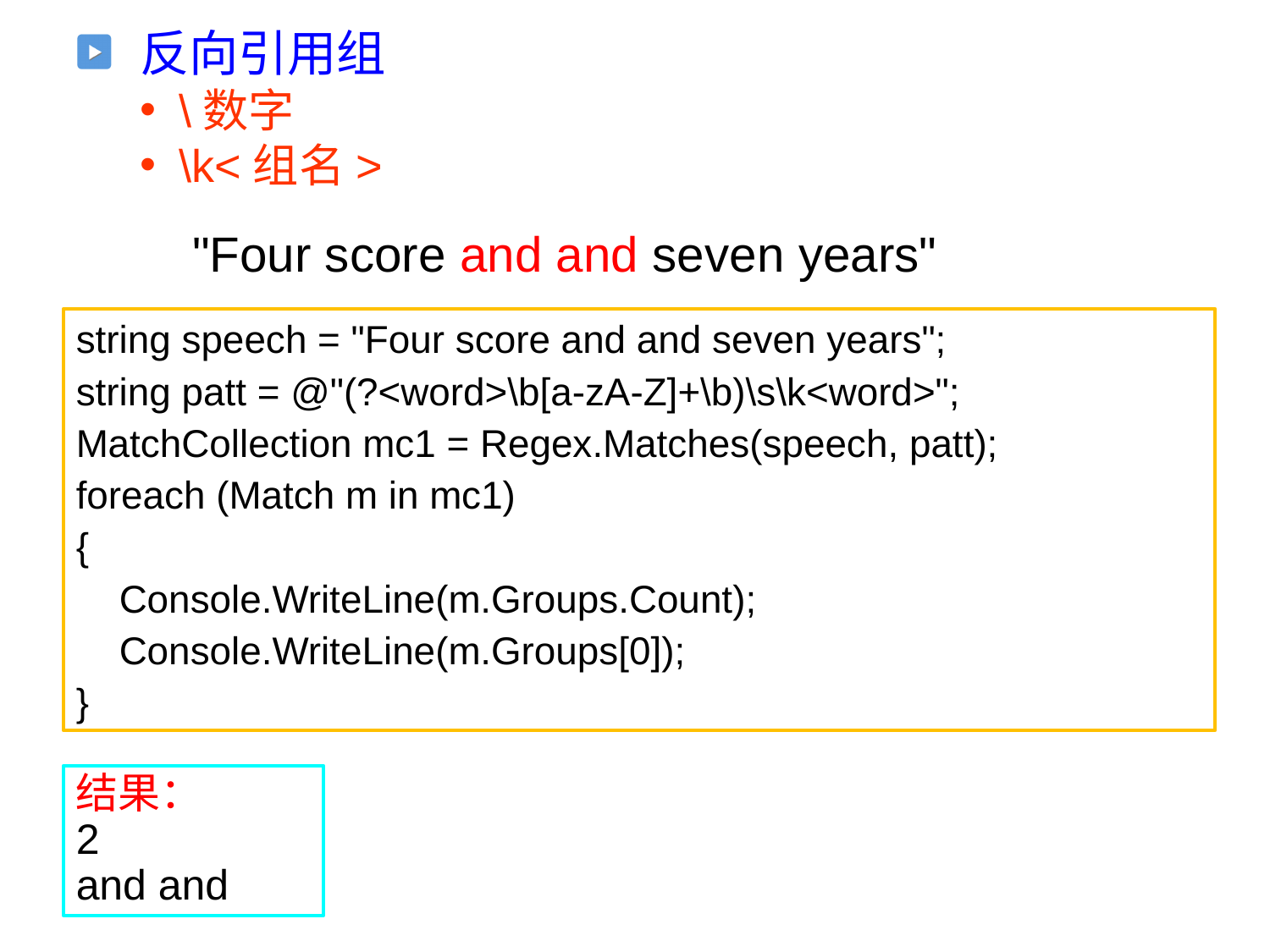

反向引用组
\数字
\k<组名>
"Four score and and seven years"
string speech = "Four score and and seven years";
string patt = @"(?<word>\b[a-zA-Z]+\b)\s\k<word>";
MatchCollection mc1 = Regex.Matches(speech, patt);
foreach (Match m in mc1)
{
    Console.WriteLine(m.Groups.Count);
    Console.WriteLine(m.Groups[0]);
}
结果：
2
and and